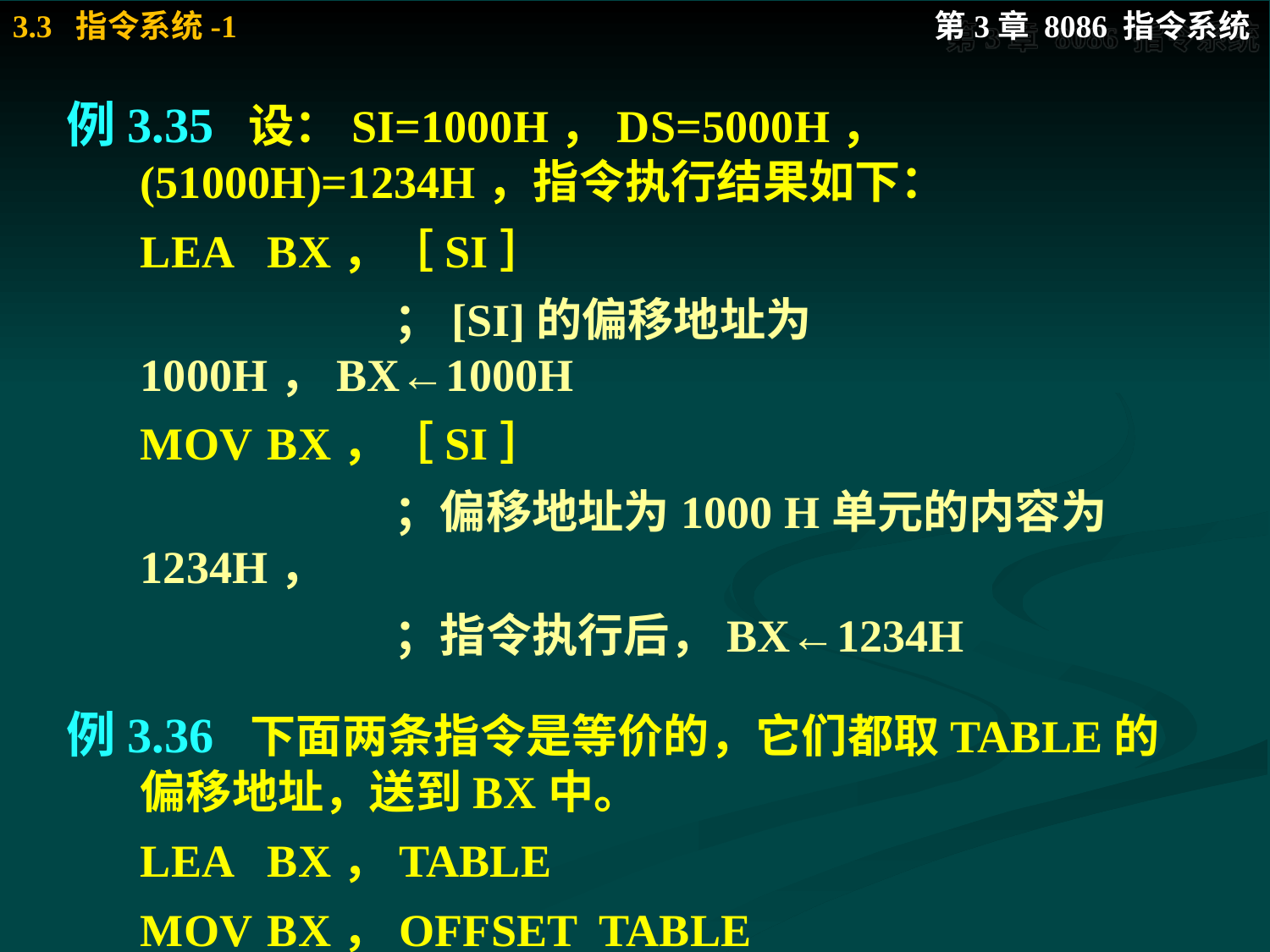

例3.35  设：SI=1000H，DS=5000H，(51000H)=1234H，指令执行结果如下：
	LEA	BX，［SI］
			；[SI]的偏移地址为1000H，BX←1000H
 	MOV	BX，［SI］
			；偏移地址为1000 H单元的内容为1234H，
			；指令执行后，BX←1234H
例3.36  下面两条指令是等价的，它们都取TABLE的偏移地址，送到BX中。
	LEA	BX，TABLE
	MOV	BX，OFFSET  TABLE